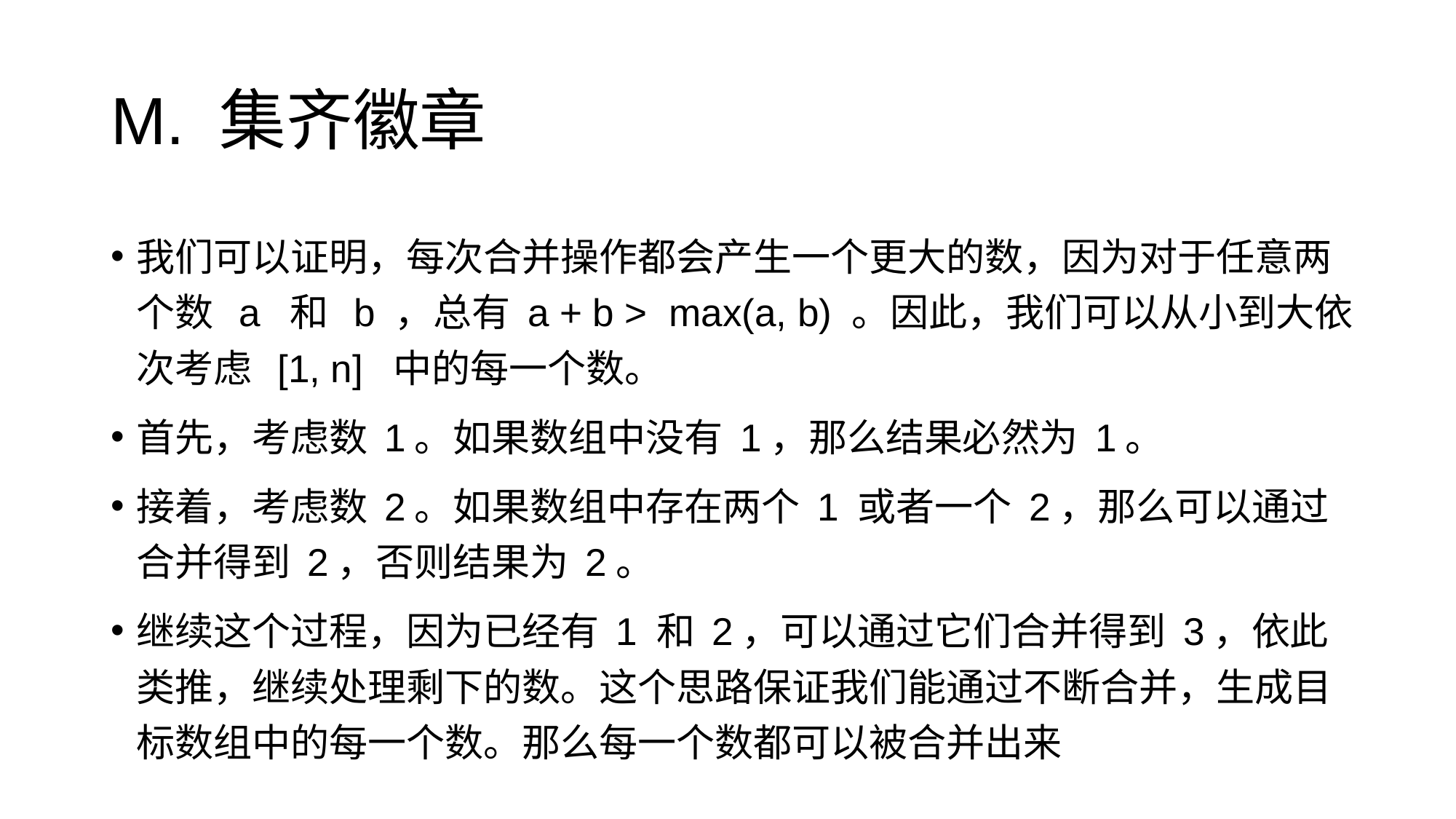

# M. 集齐徽章
我们可以证明，每次合并操作都会产生一个更大的数，因为对于任意两个数  a  和  b ，总有 a + b >  max(a, b) 。因此，我们可以从小到大依次考虑  [1, n]  中的每一个数。
首先，考虑数 1。如果数组中没有 1，那么结果必然为 1。
接着，考虑数 2。如果数组中存在两个 1 或者一个 2，那么可以通过合并得到 2，否则结果为 2。
继续这个过程，因为已经有 1 和 2，可以通过它们合并得到 3，依此类推，继续处理剩下的数。这个思路保证我们能通过不断合并，生成目标数组中的每一个数。那么每一个数都可以被合并出来